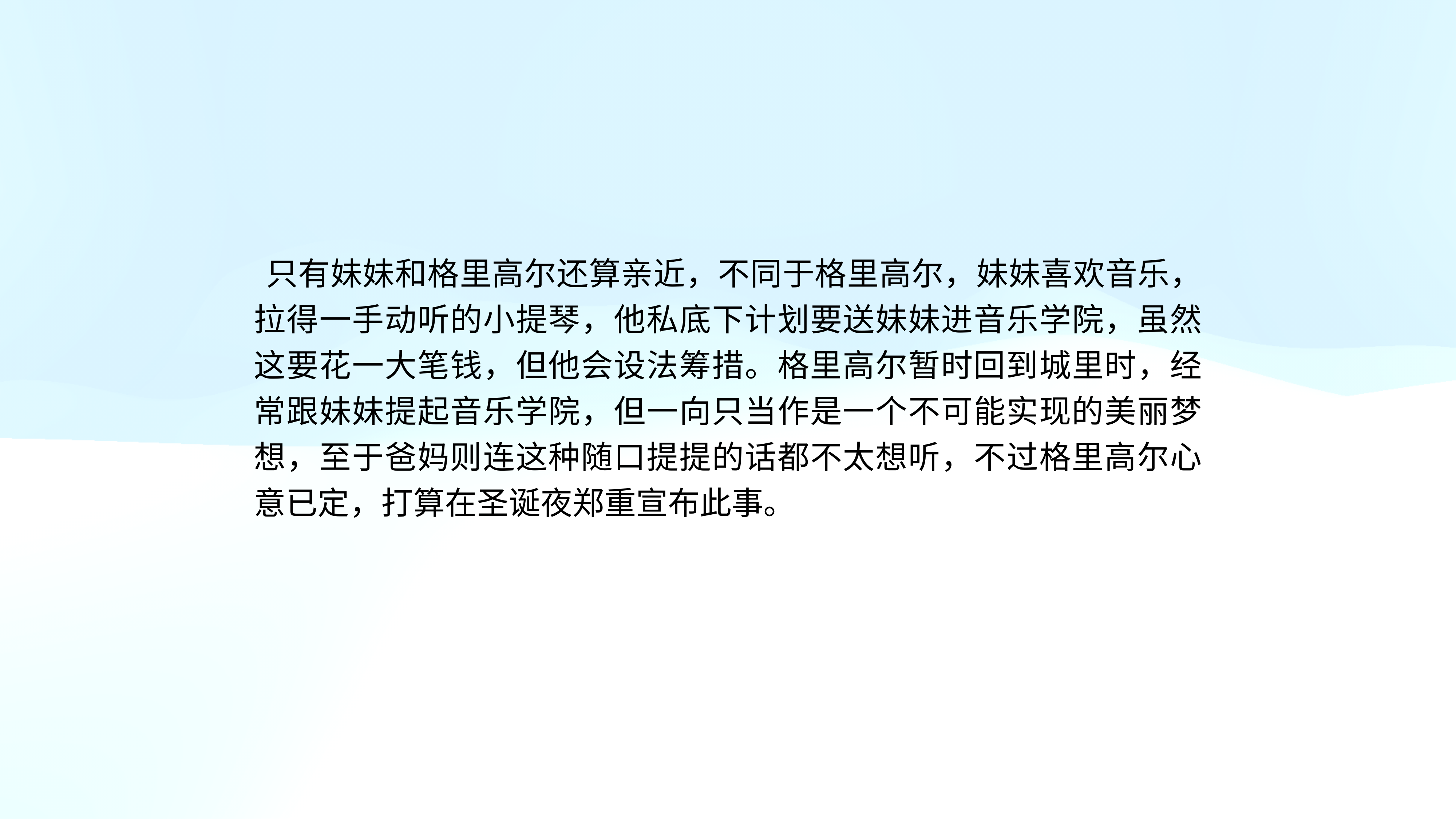

只有妹妹和格里高尔还算亲近，不同于格里高尔，妹妹喜欢音乐，拉得一手动听的小提琴，他私底下计划要送妹妹进音乐学院，虽然这要花一大笔钱，但他会设法筹措。格里高尔暂时回到城里时，经常跟妹妹提起音乐学院，但一向只当作是一个不可能实现的美丽梦想，至于爸妈则连这种随口提提的话都不太想听，不过格里高尔心意已定，打算在圣诞夜郑重宣布此事。